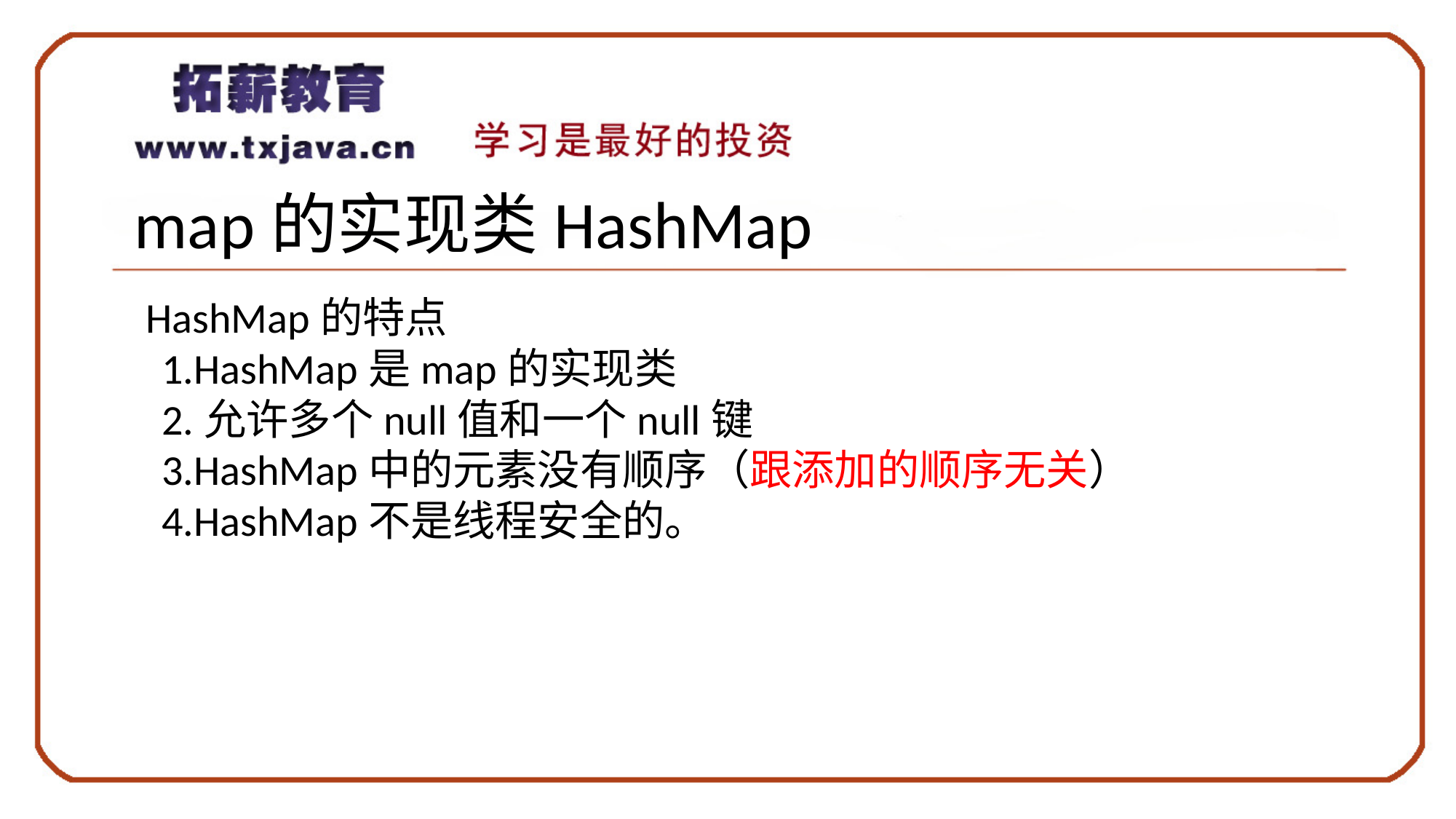

# map的实现类HashMap
HashMap的特点
1.HashMap是map的实现类
2.允许多个null值和一个null键
3.HashMap中的元素没有顺序（跟添加的顺序无关）
4.HashMap不是线程安全的。